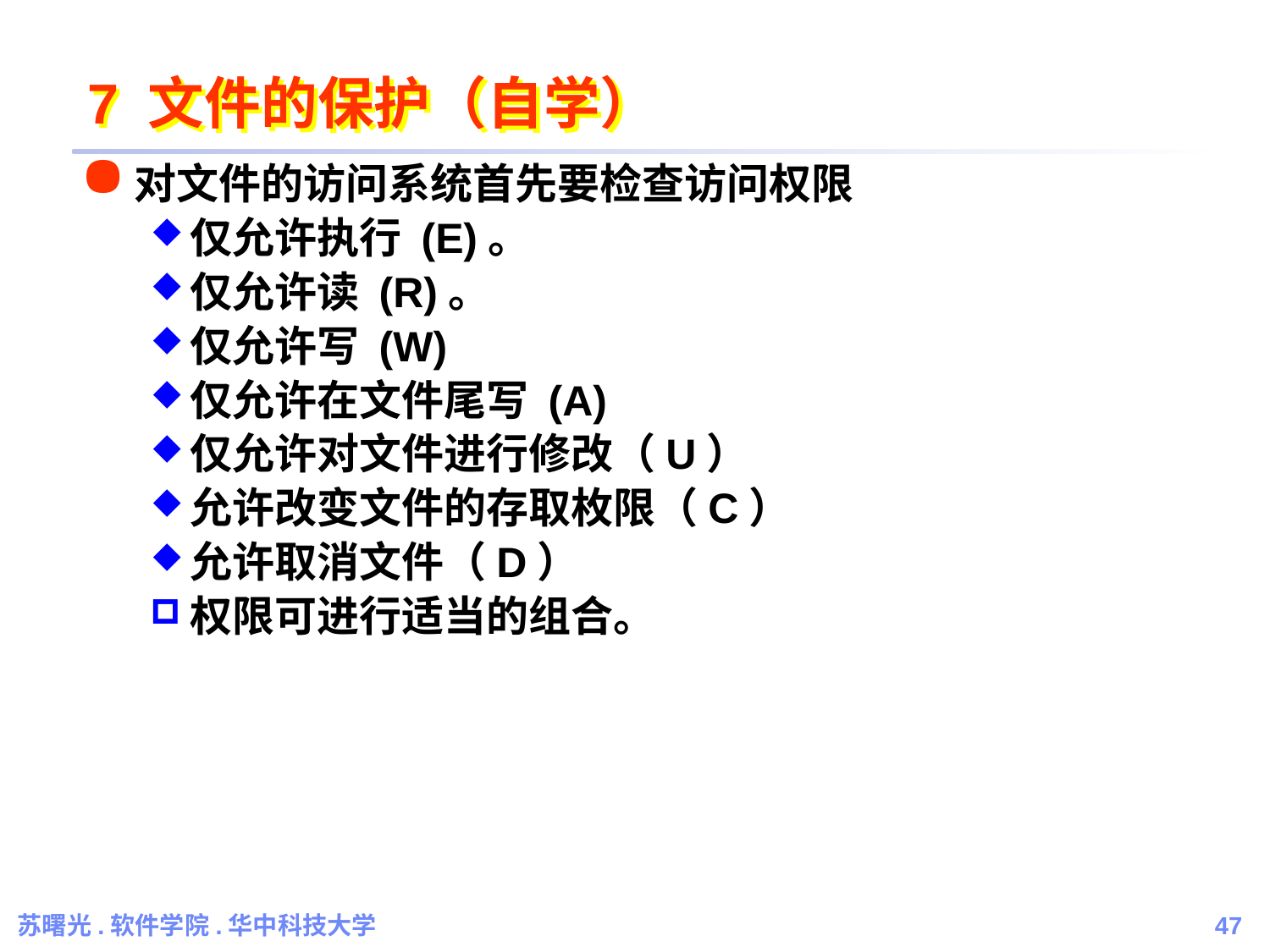

# 7 文件的保护（自学）
对文件的访问系统首先要检查访问权限
仅允许执行 (E)。
仅允许读 (R)。
仅允许写 (W)
仅允许在文件尾写 (A)
仅允许对文件进行修改（U）
允许改变文件的存取枚限（C）
允许取消文件（D）
权限可进行适当的组合。
苏曙光.软件学院.华中科技大学
47